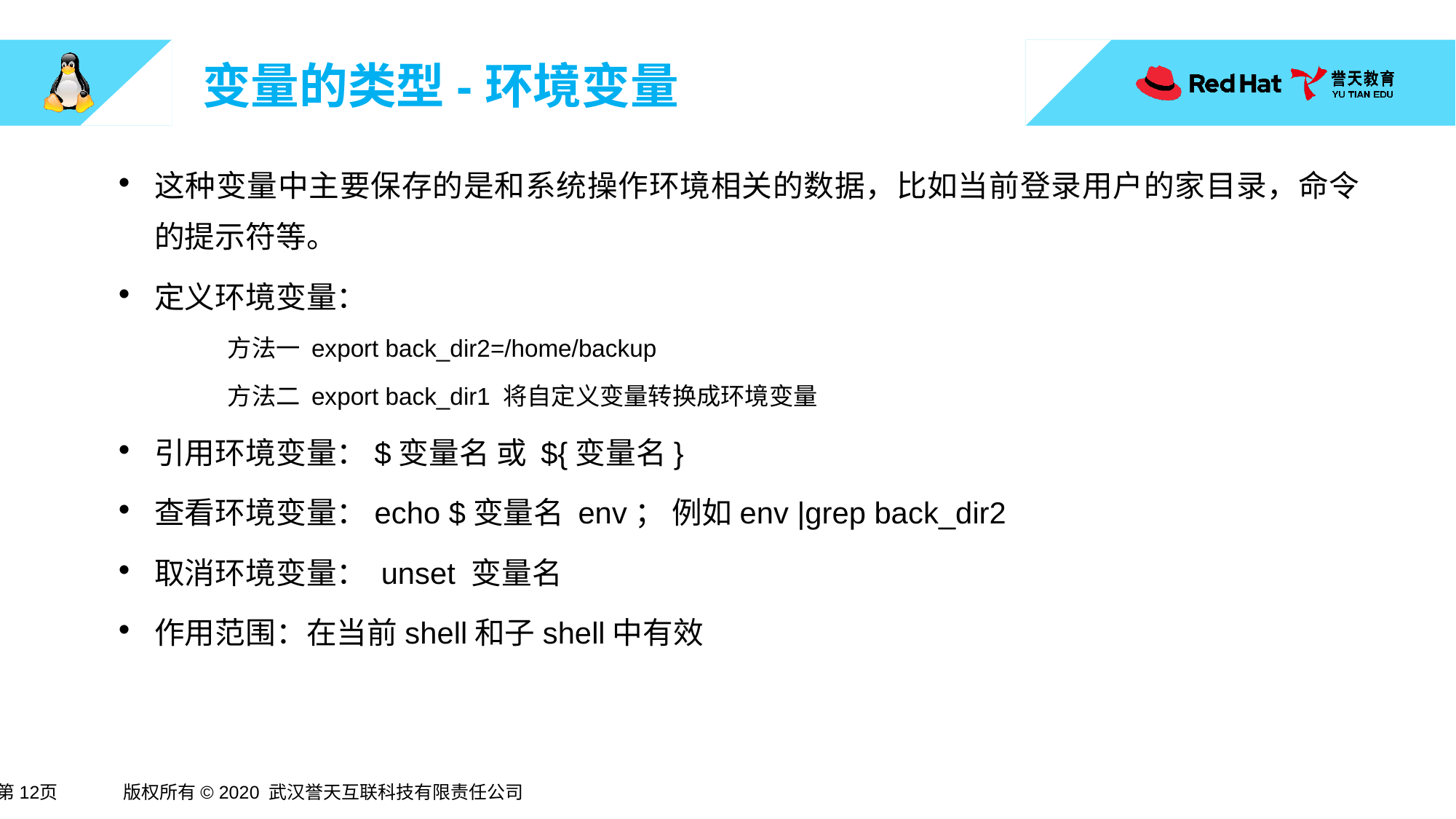

# 变量的类型-环境变量
这种变量中主要保存的是和系统操作环境相关的数据，比如当前登录用户的家目录，命令的提示符等。
定义环境变量：
方法一 export back_dir2=/home/backup
方法二 export back_dir1 将自定义变量转换成环境变量
引用环境变量：$变量名 或 ${变量名}
查看环境变量：echo $变量名 env； 例如env |grep back_dir2
取消环境变量： unset 变量名
作用范围：在当前shell和子shell中有效
12